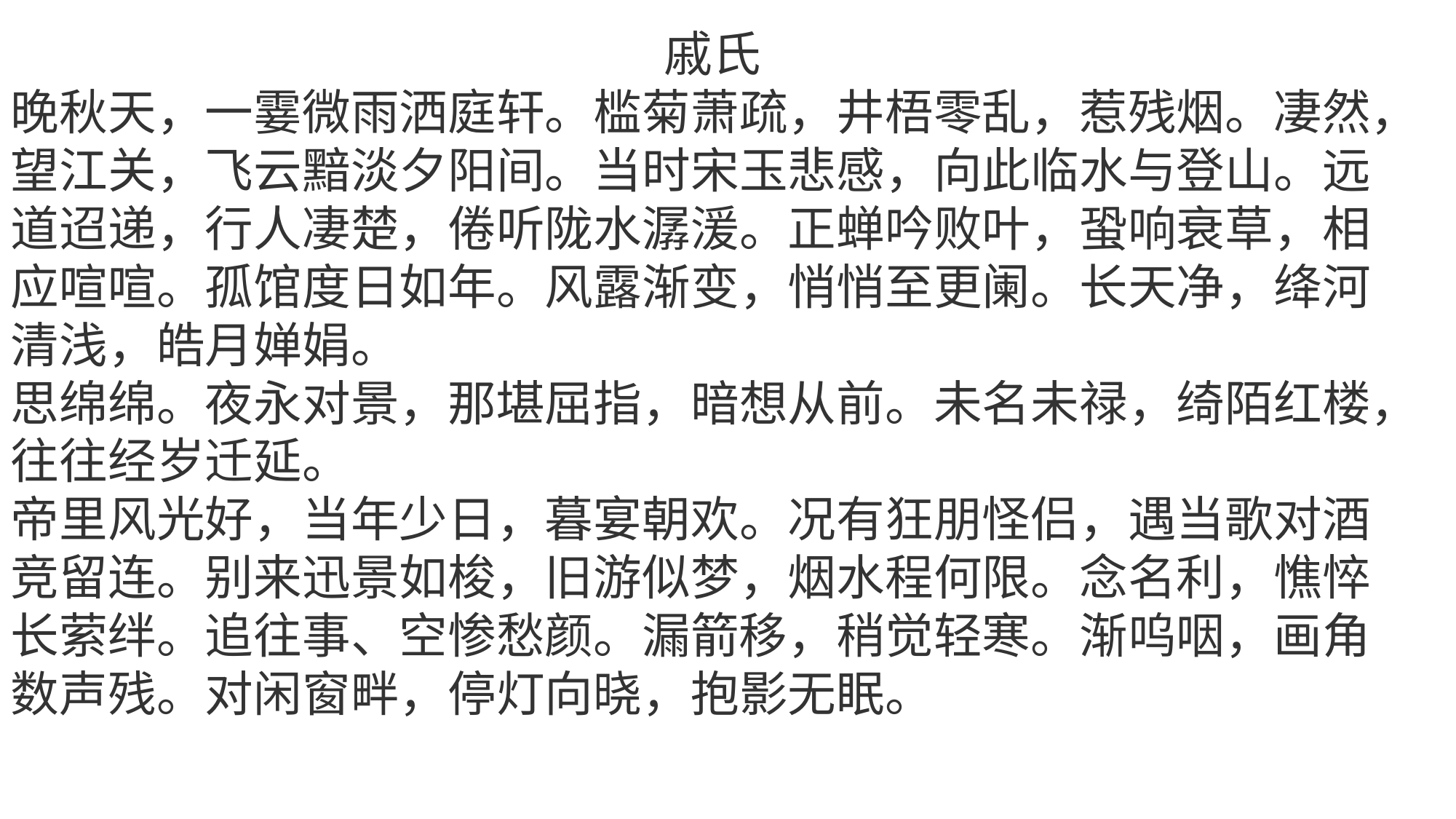

戚氏
晚秋天，一霎微雨洒庭轩。槛菊萧疏，井梧零乱，惹残烟。凄然，望江关，飞云黯淡夕阳间。当时宋玉悲感，向此临水与登山。远道迢递，行人凄楚，倦听陇水潺湲。正蝉吟败叶，蛩响衰草，相应喧喧。孤馆度日如年。风露渐变，悄悄至更阑。长天净，绛河清浅，皓月婵娟。
思绵绵。夜永对景，那堪屈指，暗想从前。未名未禄，绮陌红楼，往往经岁迁延。
帝里风光好，当年少日，暮宴朝欢。况有狂朋怪侣，遇当歌对酒竞留连。别来迅景如梭，旧游似梦，烟水程何限。念名利，憔悴长萦绊。追往事、空惨愁颜。漏箭移，稍觉轻寒。渐呜咽，画角数声残。对闲窗畔，停灯向晓，抱影无眠。